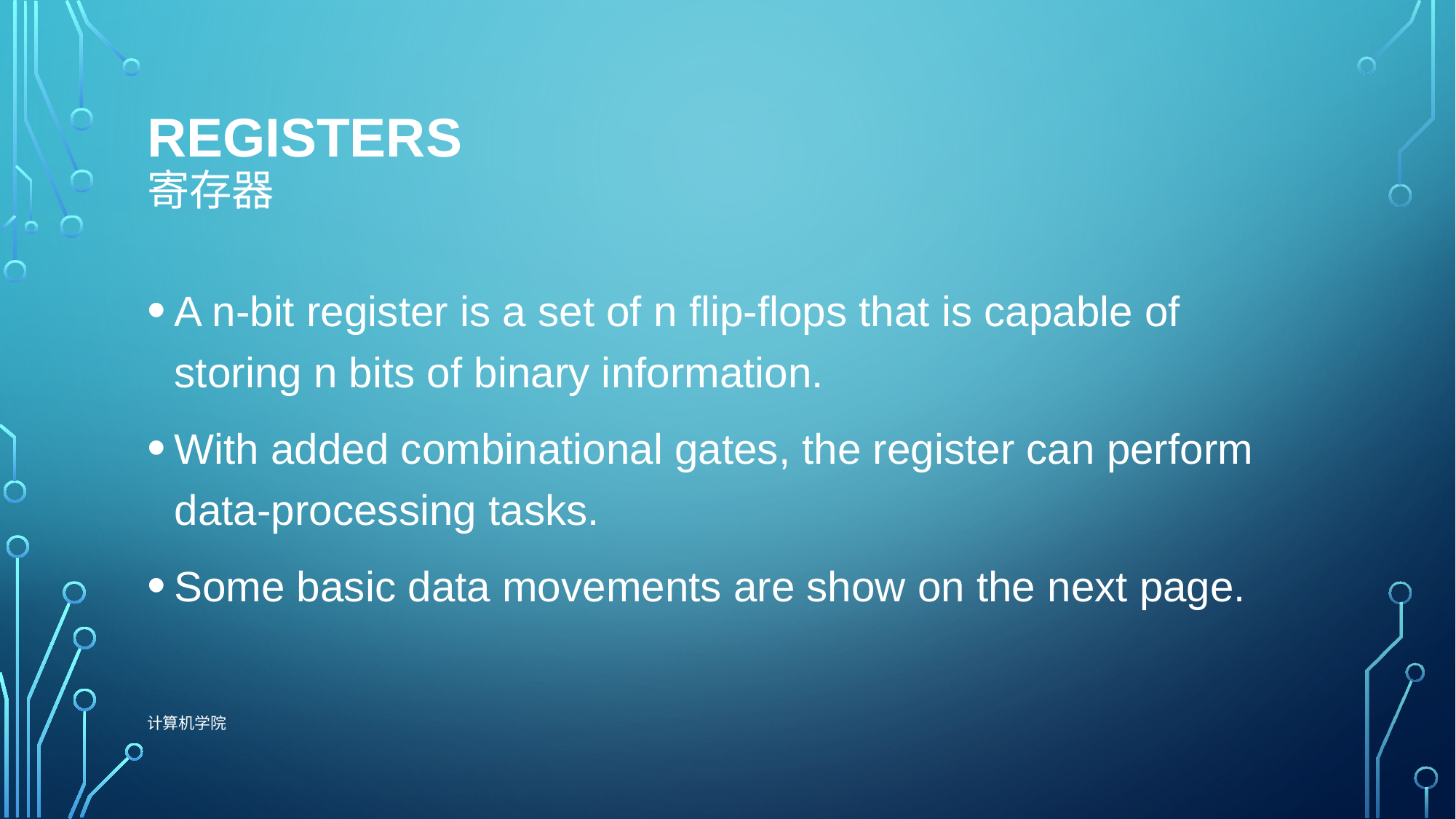

# Registers 寄存器
A n-bit register is a set of n flip-flops that is capable of storing n bits of binary information.
With added combinational gates, the register can perform data-processing tasks.
Some basic data movements are show on the next page.

2
计算机学院